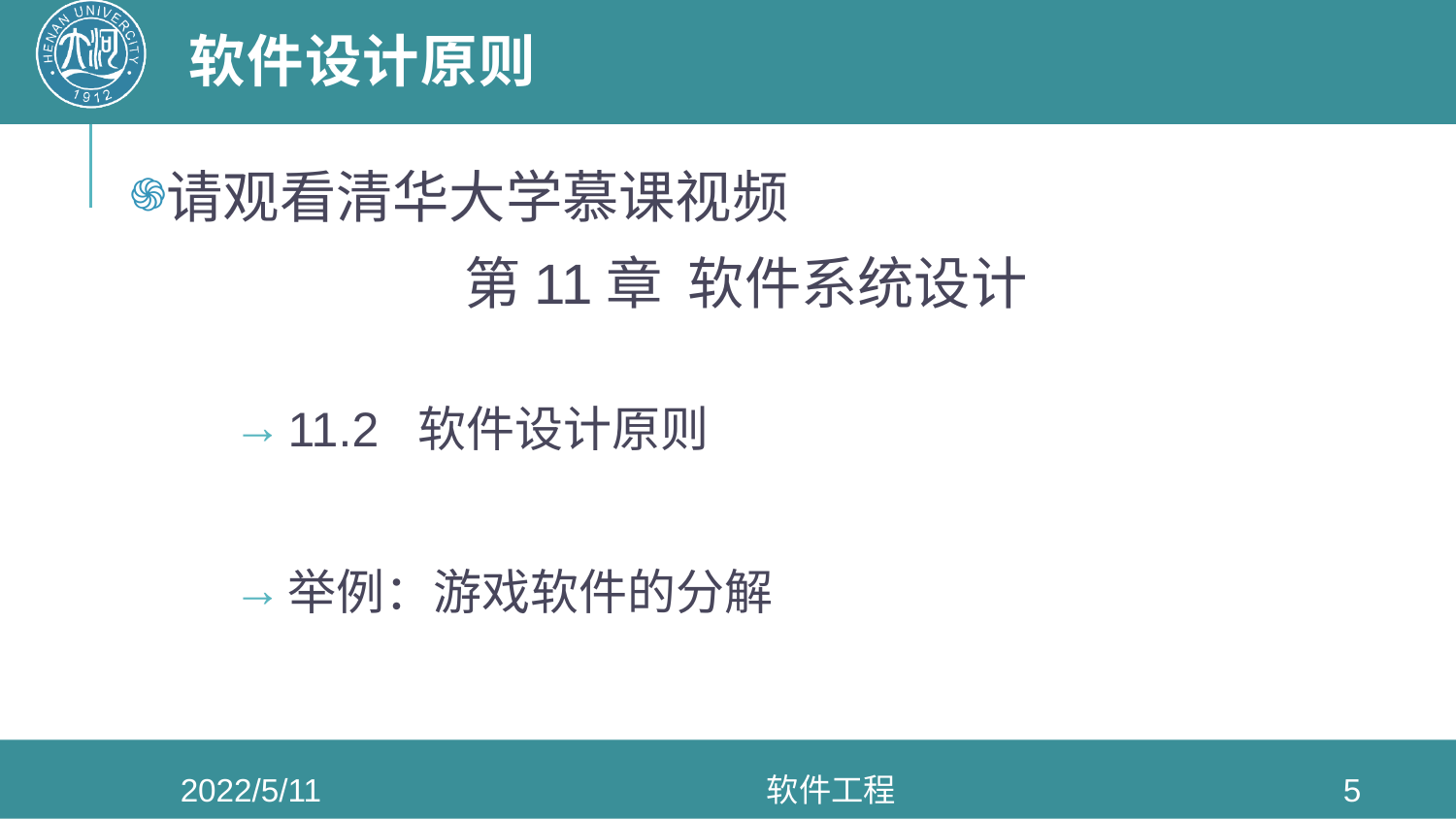

# 软件设计原则
请观看清华大学慕课视频
第11章  软件系统设计

11.2  软件设计原则

举例：游戏软件的分解
2022/5/11
软件工程
5